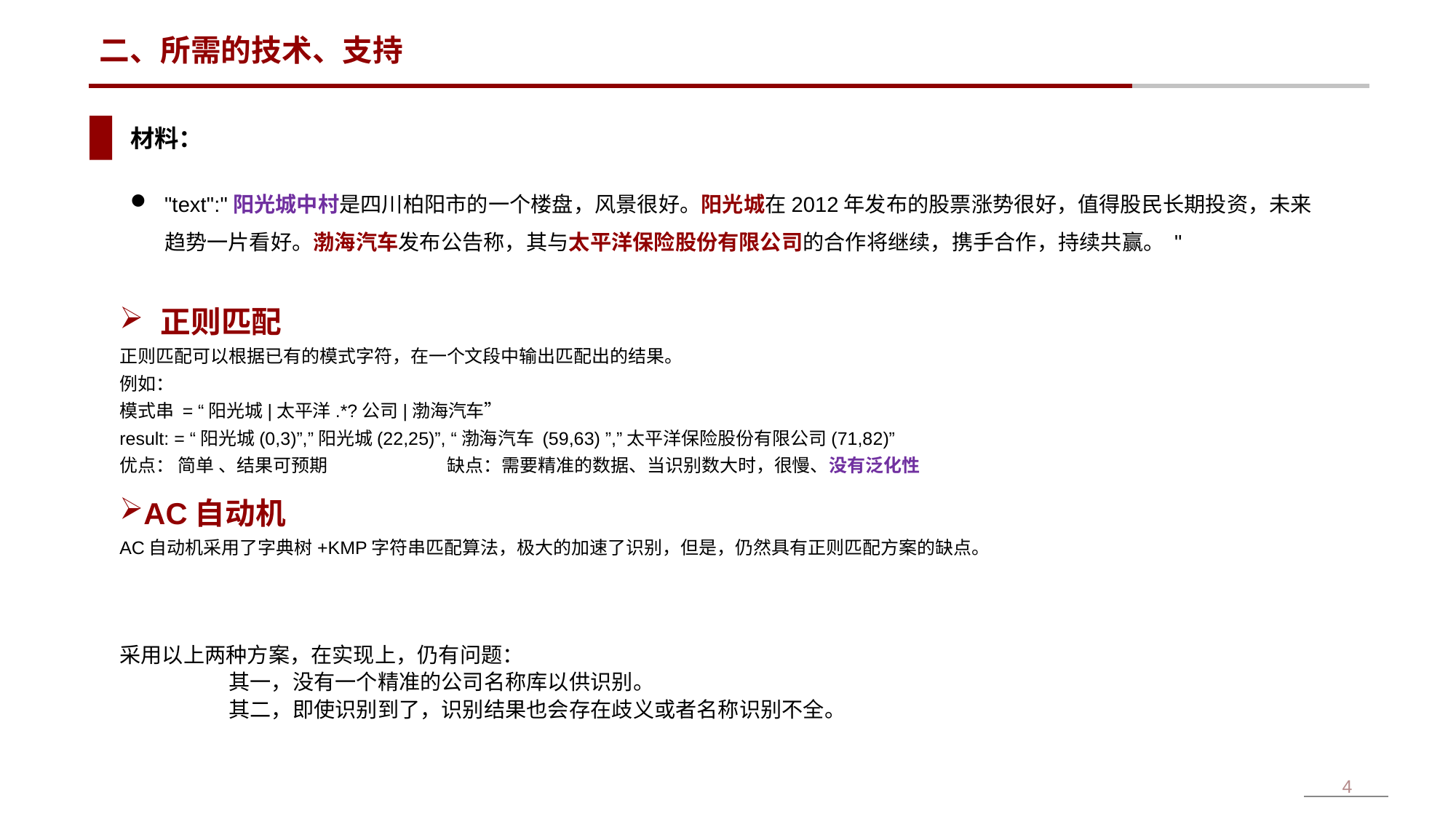

# 二、所需的技术、支持
材料：
"text":"阳光城中村是四川柏阳市的一个楼盘，风景很好。阳光城在2012年发布的股票涨势很好，值得股民长期投资，未来趋势一片看好。渤海汽车发布公告称，其与太平洋保险股份有限公司的合作将继续，携手合作，持续共赢。 "
正则匹配
正则匹配可以根据已有的模式字符，在一个文段中输出匹配出的结果。
例如：
模式串 = “阳光城|太平洋.*?公司|渤海汽车”
result: = “阳光城(0,3)”,”阳光城(22,25)”, “渤海汽车 (59,63) ”,”太平洋保险股份有限公司(71,82)”
优点： 简单 、结果可预期		缺点：需要精准的数据、当识别数大时，很慢、没有泛化性

AC自动机
AC自动机采用了字典树+KMP字符串匹配算法，极大的加速了识别，但是，仍然具有正则匹配方案的缺点。

采用以上两种方案，在实现上，仍有问题：
	其一，没有一个精准的公司名称库以供识别。
	其二，即使识别到了，识别结果也会存在歧义或者名称识别不全。
4